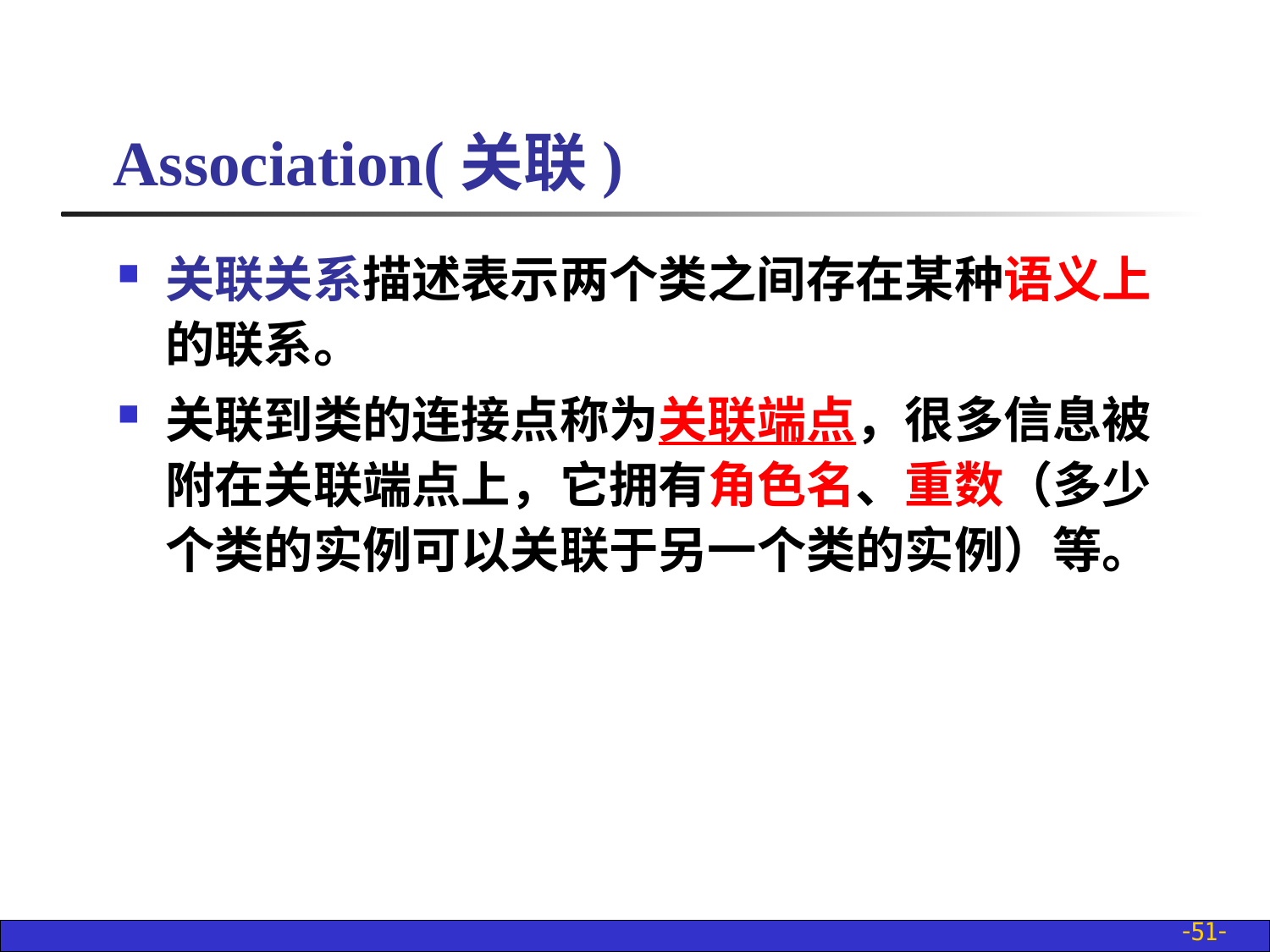

关联关系描述表示两个类之间存在某种语义上的联系。
关联到类的连接点称为关联端点，很多信息被附在关联端点上，它拥有角色名、重数（多少个类的实例可以关联于另一个类的实例）等。

Association(关联)
-51-